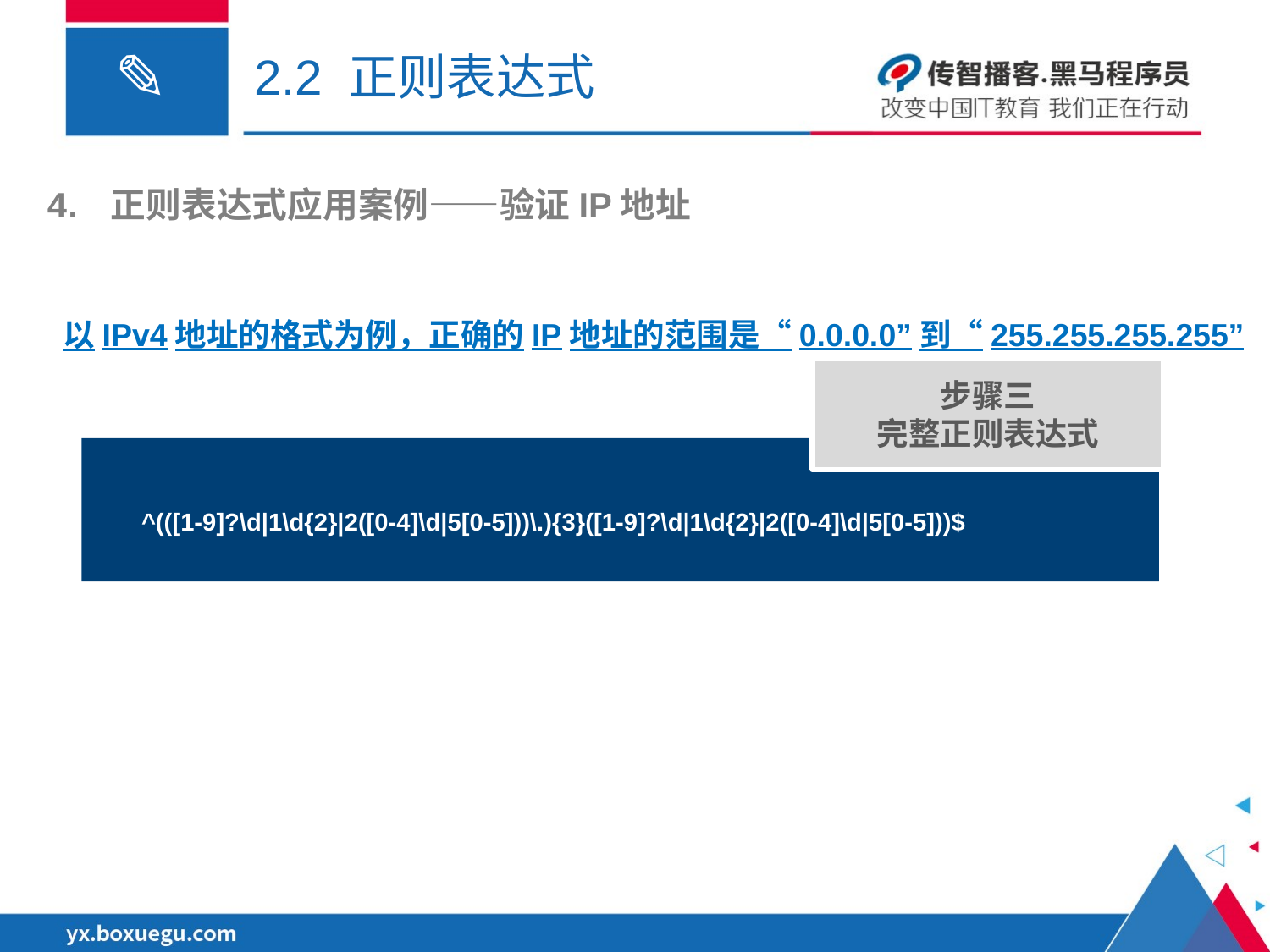

# 2.2 正则表达式
正则表达式应用案例——验证IP地址
以IPv4地址的格式为例，正确的IP地址的范围是“0.0.0.0”到“255.255.255.255”
步骤三
完整正则表达式

 ^(([1-9]?\d|1\d{2}|2([0-4]\d|5[0-5]))\.){3}([1-9]?\d|1\d{2}|2([0-4]\d|5[0-5]))$